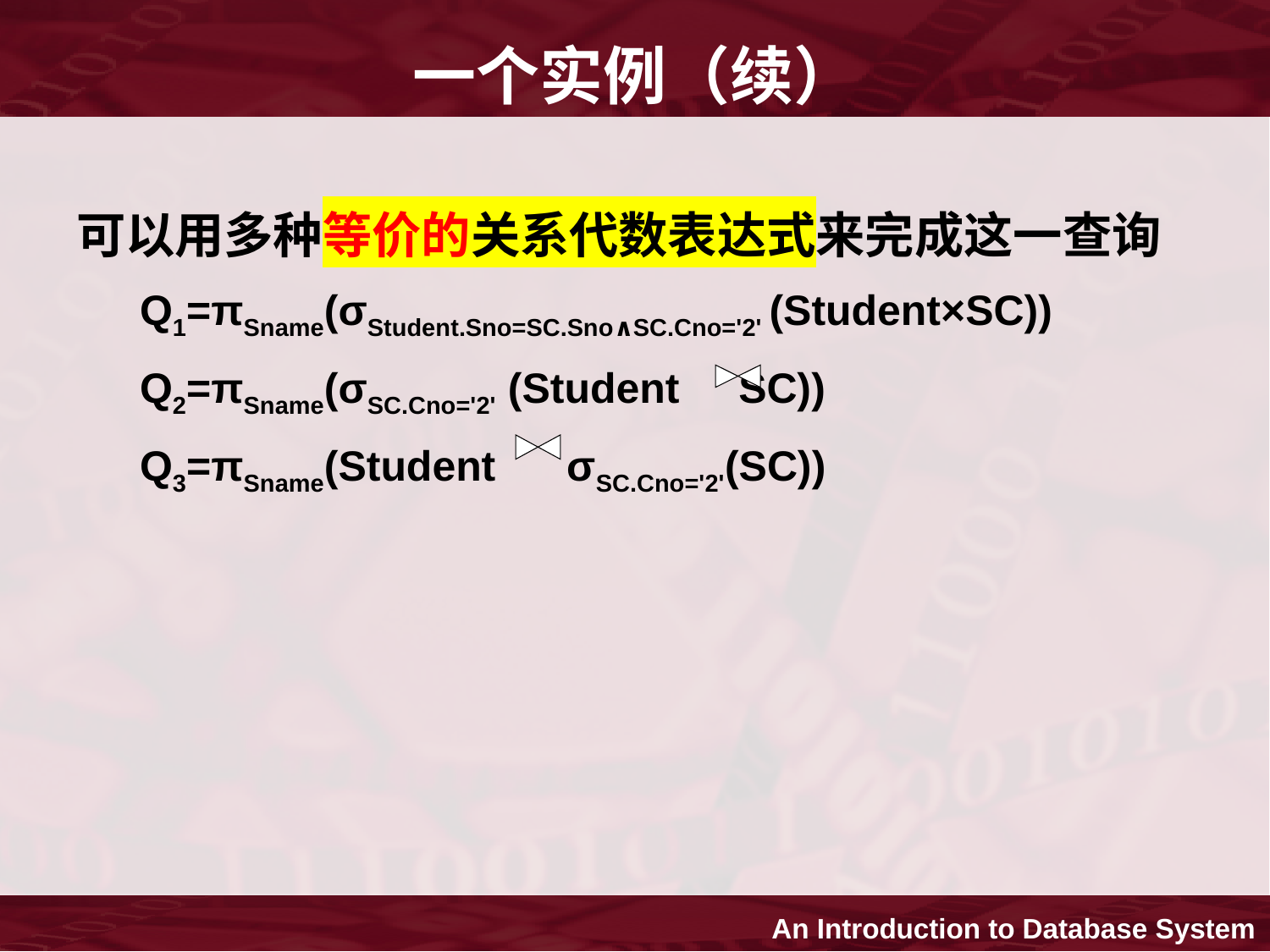

# 一个实例（续）
可以用多种等价的关系代数表达式来完成这一查询
Q1=πSname(σStudent.Sno=SC.Sno∧SC.Cno='2' (Student×SC))
Q2=πSname(σSC.Cno='2' (Student     SC))
Q3=πSname(Student      σSC.Cno='2'(SC))